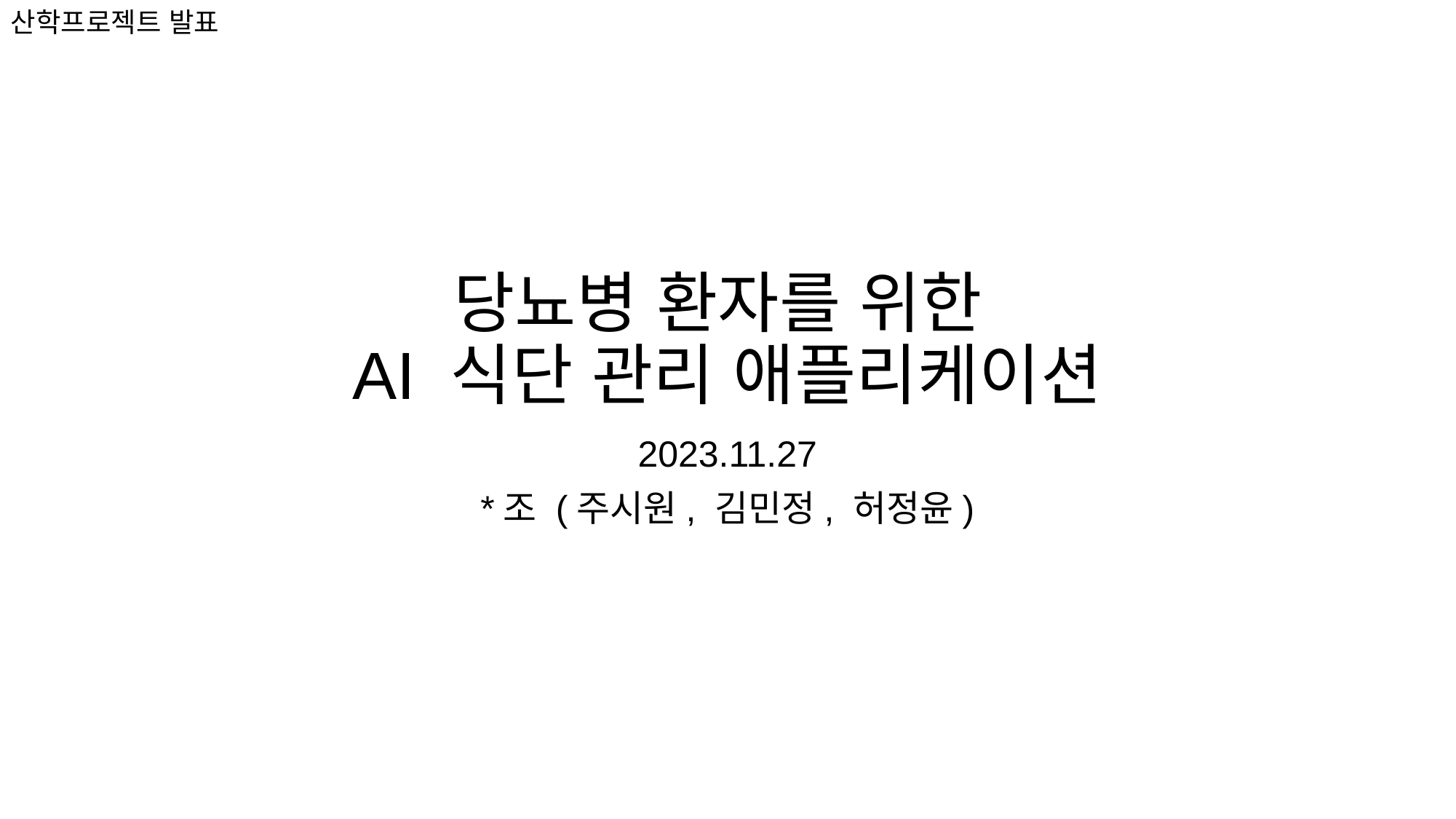

산학프로젝트 발표
# 당뇨병 환자를 위한 AI 식단 관리 애플리케이션
2023.11.27
*조 (주시원, 김민정, 허정윤)